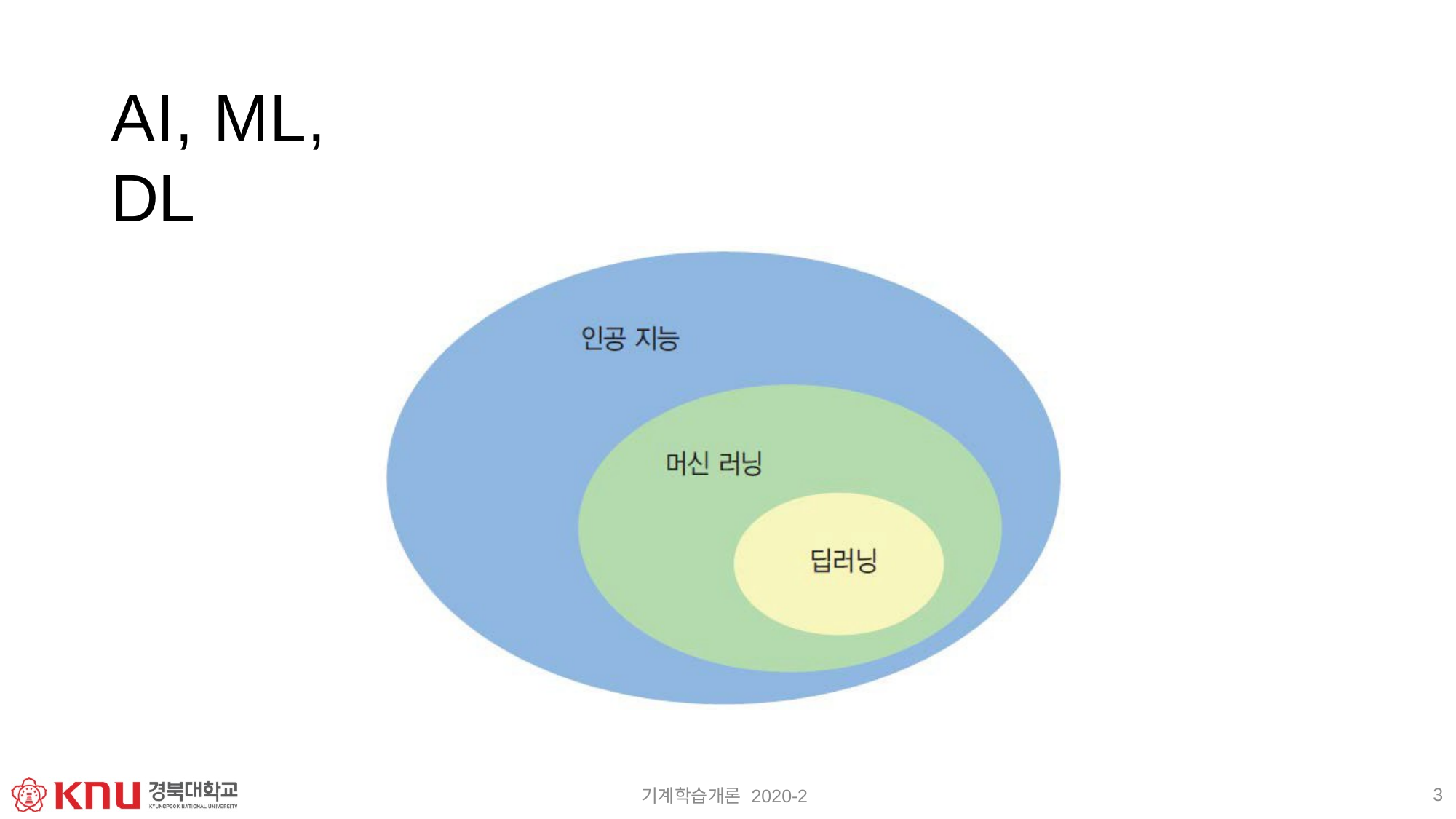

# AI, ML, DL

3
기계학습개론 2020-2